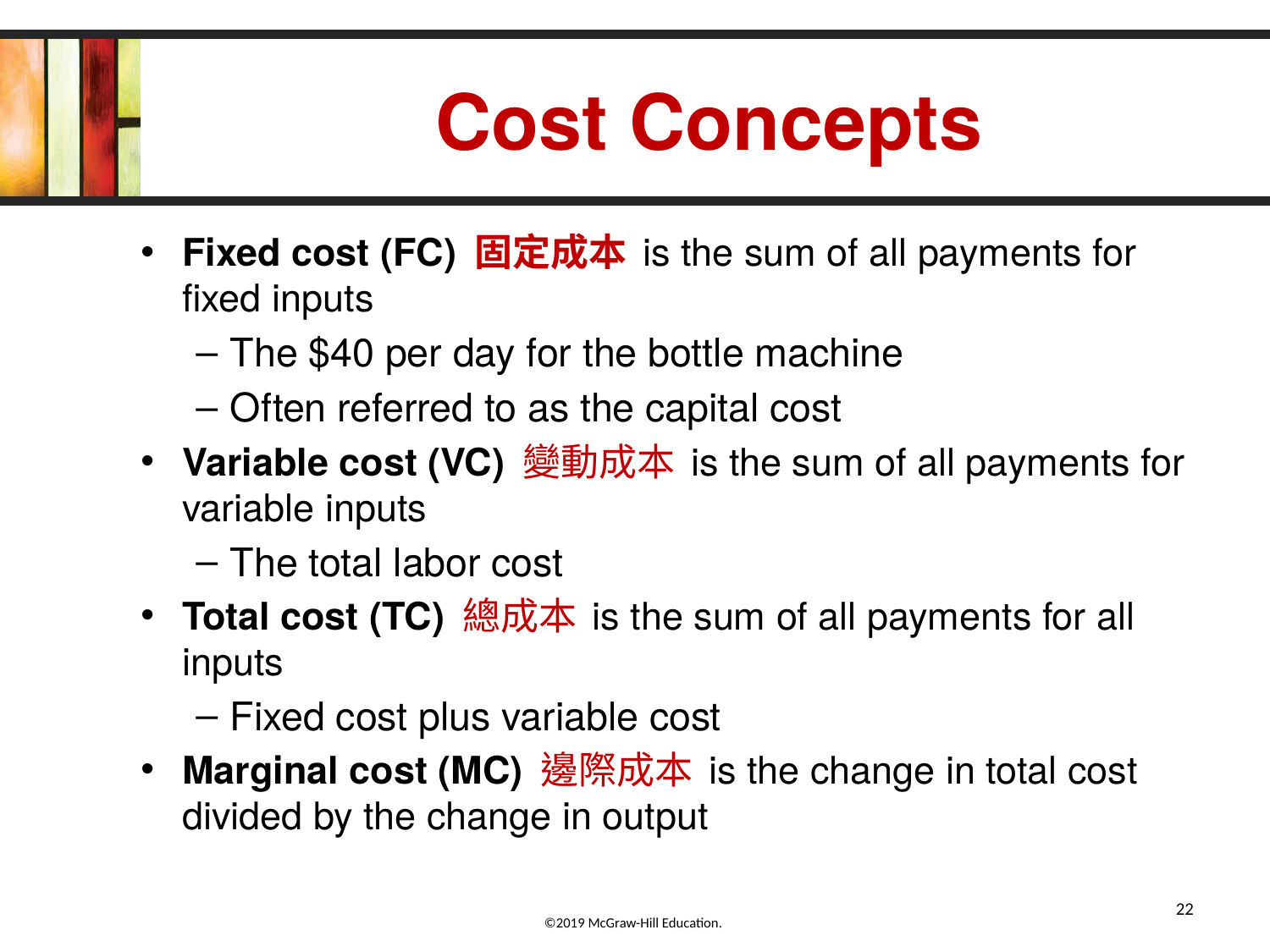

# Cost Concepts
Fixed cost (FC) 固定成本 is the sum of all payments for fixed inputs
The $40 per day for the bottle machine
Often referred to as the capital cost
Variable cost (VC) 變動成本 is the sum of all payments for variable inputs
The total labor cost
Total cost (TC) 總成本 is the sum of all payments for all inputs
Fixed cost plus variable cost
Marginal cost (MC) 邊際成本 is the change in total cost divided by the change in output

22
6-22
©2019 McGraw-Hill Education.